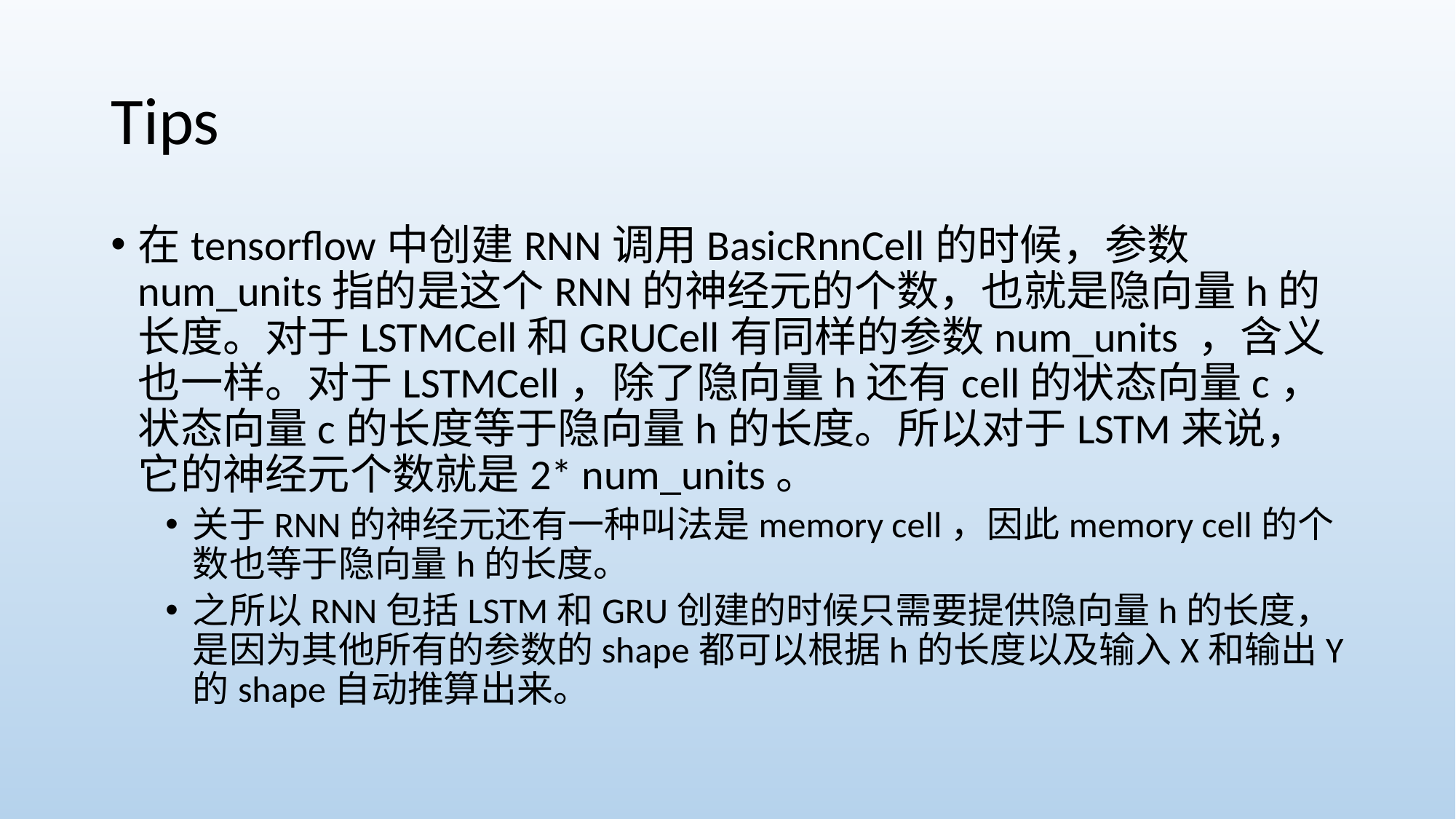

# Tips
在tensorflow中创建RNN调用BasicRnnCell的时候，参数num_units指的是这个RNN的神经元的个数，也就是隐向量h的长度。对于LSTMCell和GRUCell有同样的参数num_units ，含义也一样。对于LSTMCell，除了隐向量h还有cell的状态向量c，状态向量c的长度等于隐向量h的长度。所以对于LSTM来说，它的神经元个数就是2* num_units。
关于RNN的神经元还有一种叫法是memory cell，因此memory cell的个数也等于隐向量h的长度。
之所以RNN包括LSTM和GRU创建的时候只需要提供隐向量h的长度，是因为其他所有的参数的shape都可以根据h的长度以及输入X和输出Y的shape自动推算出来。